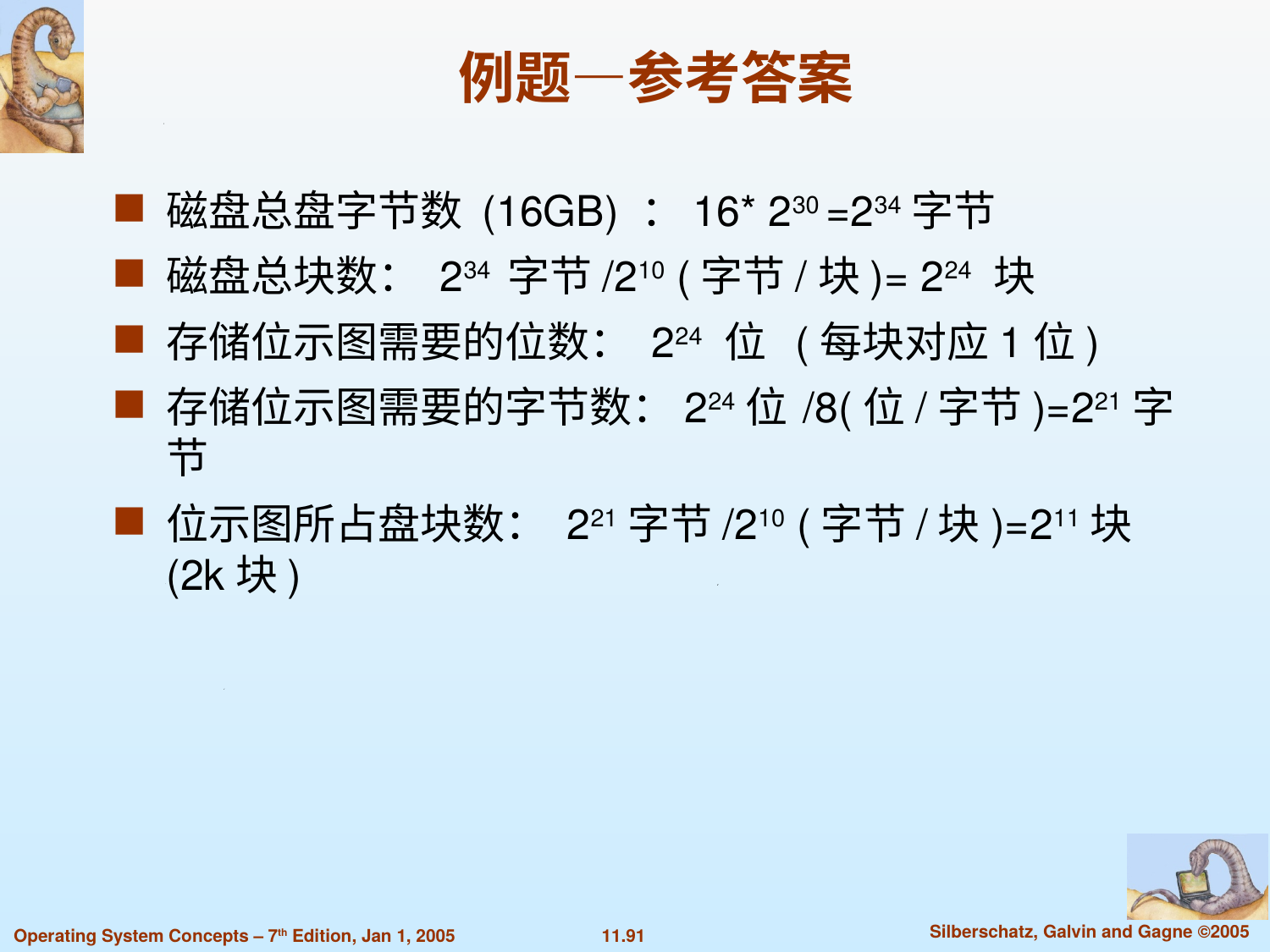

例题—参考答案
磁盘总盘字节数 (16GB) ：16* 230 =234字节
磁盘总块数： 234 字节/210 (字节/块)= 224 块
存储位示图需要的位数： 224 位  (每块对应1位)
存储位示图需要的字节数：224位 /8(位/字节)=221字节
位示图所占盘块数： 221字节/210 (字节/块)=211块 (2k块)